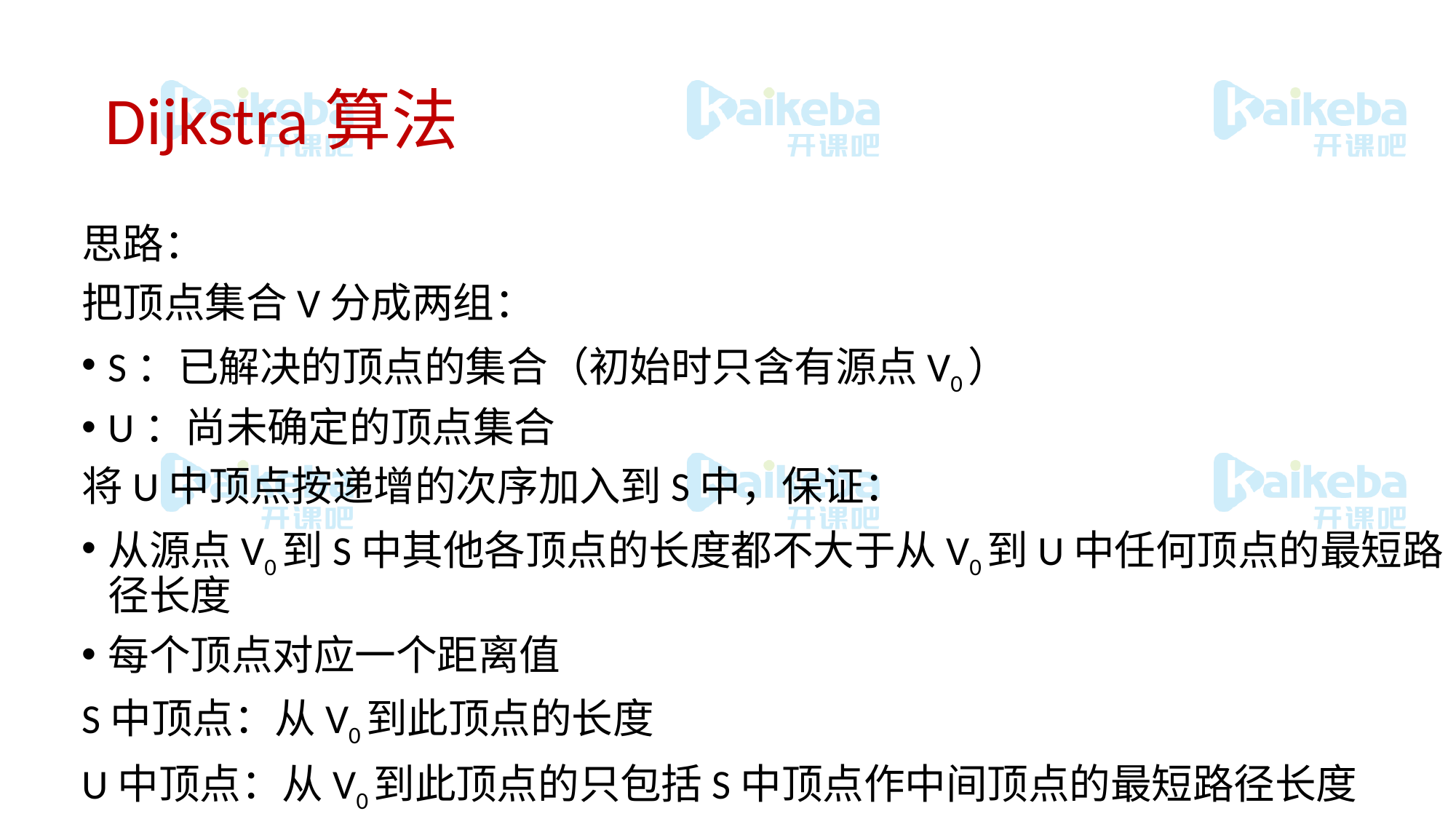

# Dijkstra算法
思路：
把顶点集合V分成两组：
S：已解决的顶点的集合（初始时只含有源点V0）
U：尚未确定的顶点集合
将U中顶点按递增的次序加入到S中，保证：
从源点V0到S中其他各顶点的长度都不大于从V0到U中任何顶点的最短路径长度
每个顶点对应一个距离值
S中顶点：从V0到此顶点的长度
U中顶点：从V0到此顶点的只包括S中顶点作中间顶点的最短路径长度